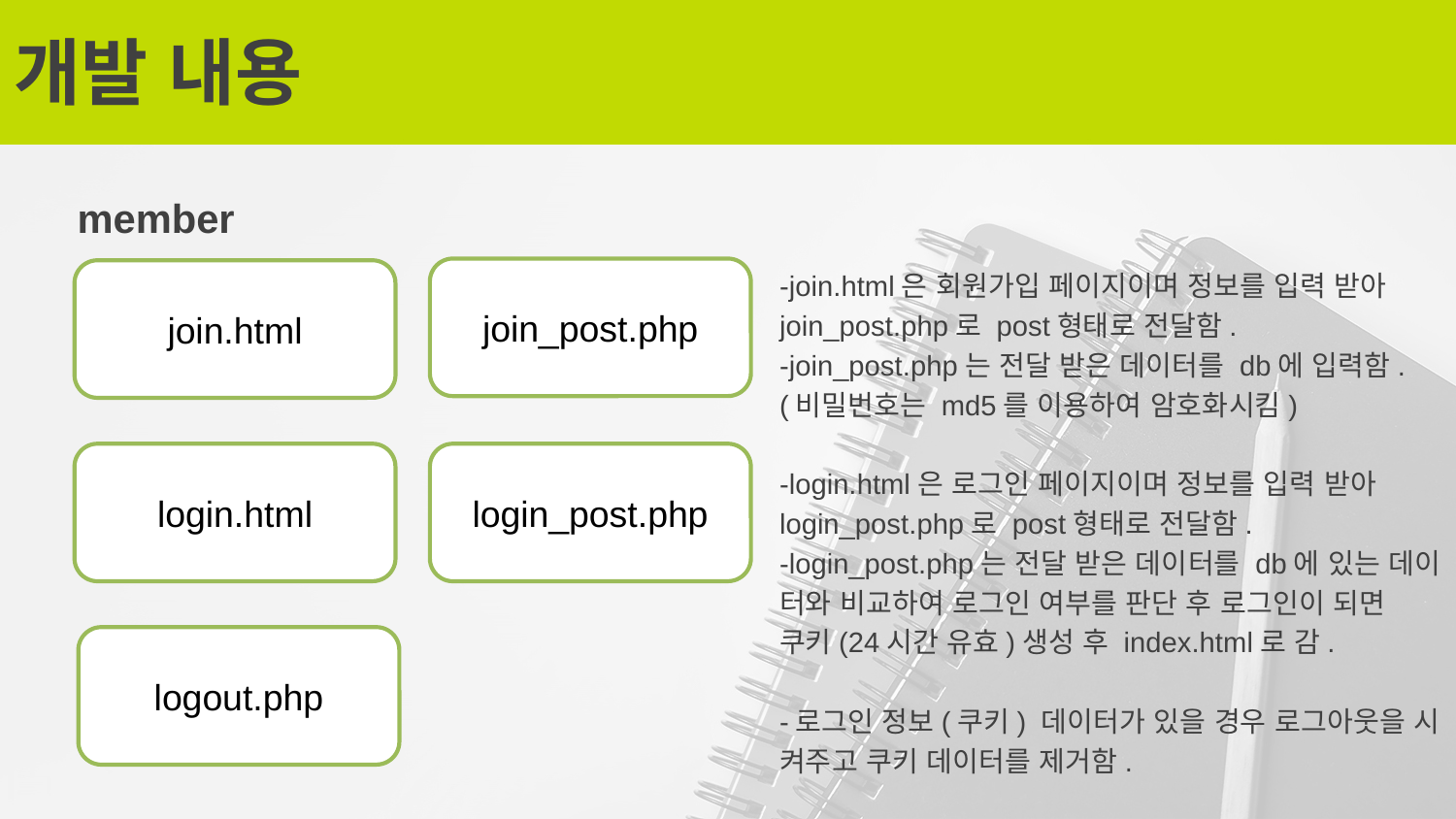

# 개발 내용
member
join_post.php
join.html
-join.html은 회원가입 페이지이며 정보를 입력 받아
join_post.php로 post형태로 전달함.
-join_post.php는 전달 받은 데이터를 db에 입력함.
(비밀번호는 md5를 이용하여 암호화시킴)

-login.html은 로그인 페이지이며 정보를 입력 받아
login_post.php로 post형태로 전달함.
-login_post.php는 전달 받은 데이터를 db에 있는 데이
터와 비교하여 로그인 여부를 판단 후 로그인이 되면
쿠키(24시간 유효)생성 후 index.html로 감.

-로그인 정보(쿠키) 데이터가 있을 경우 로그아웃을 시
켜주고 쿠키 데이터를 제거함.
login.html
login_post.php
logout.php